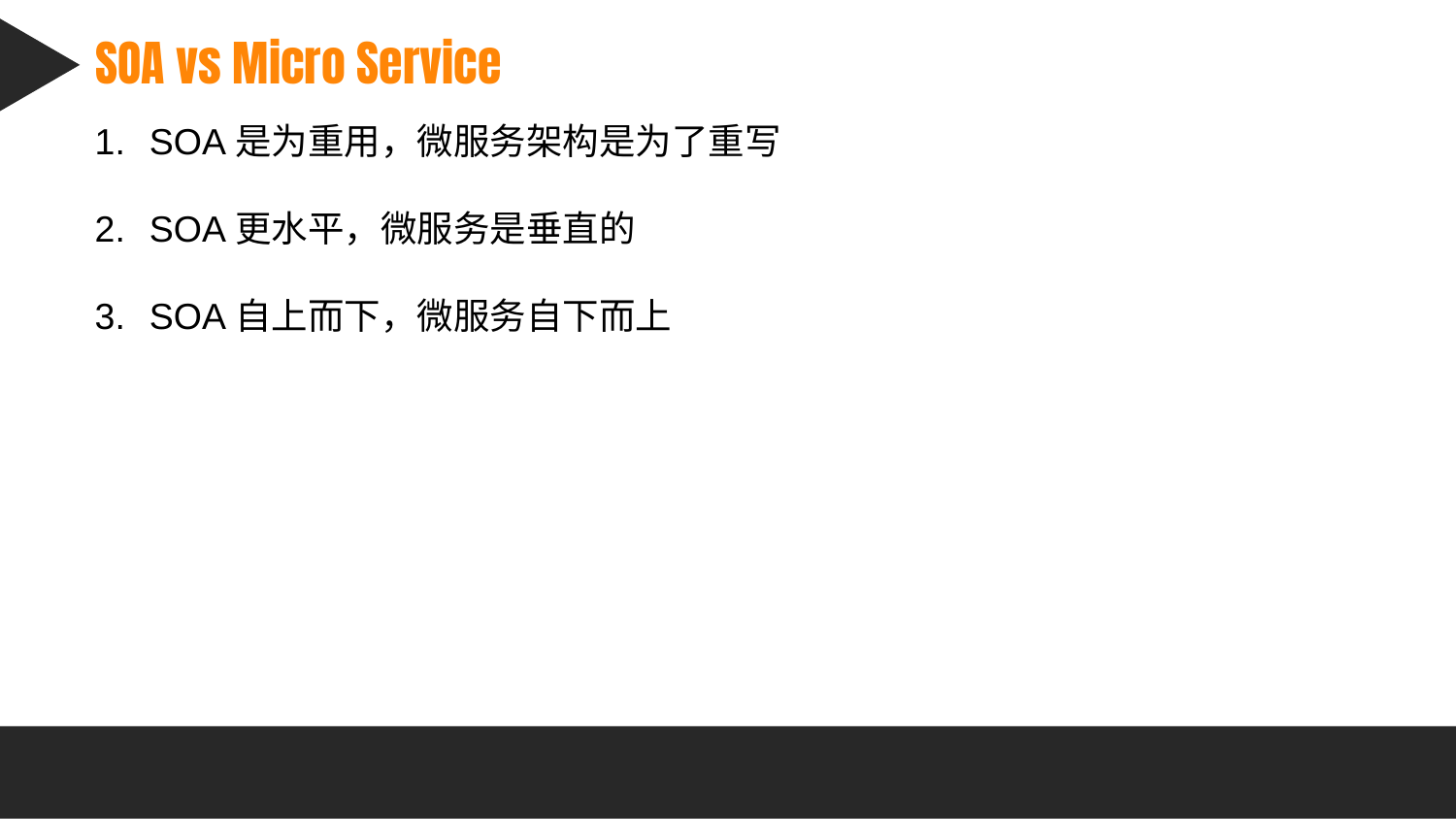

SOA vs Micro Service
SOA是为重用，微服务架构是为了重写

SOA更水平，微服务是垂直的

SOA自上而下，微服务自下而上